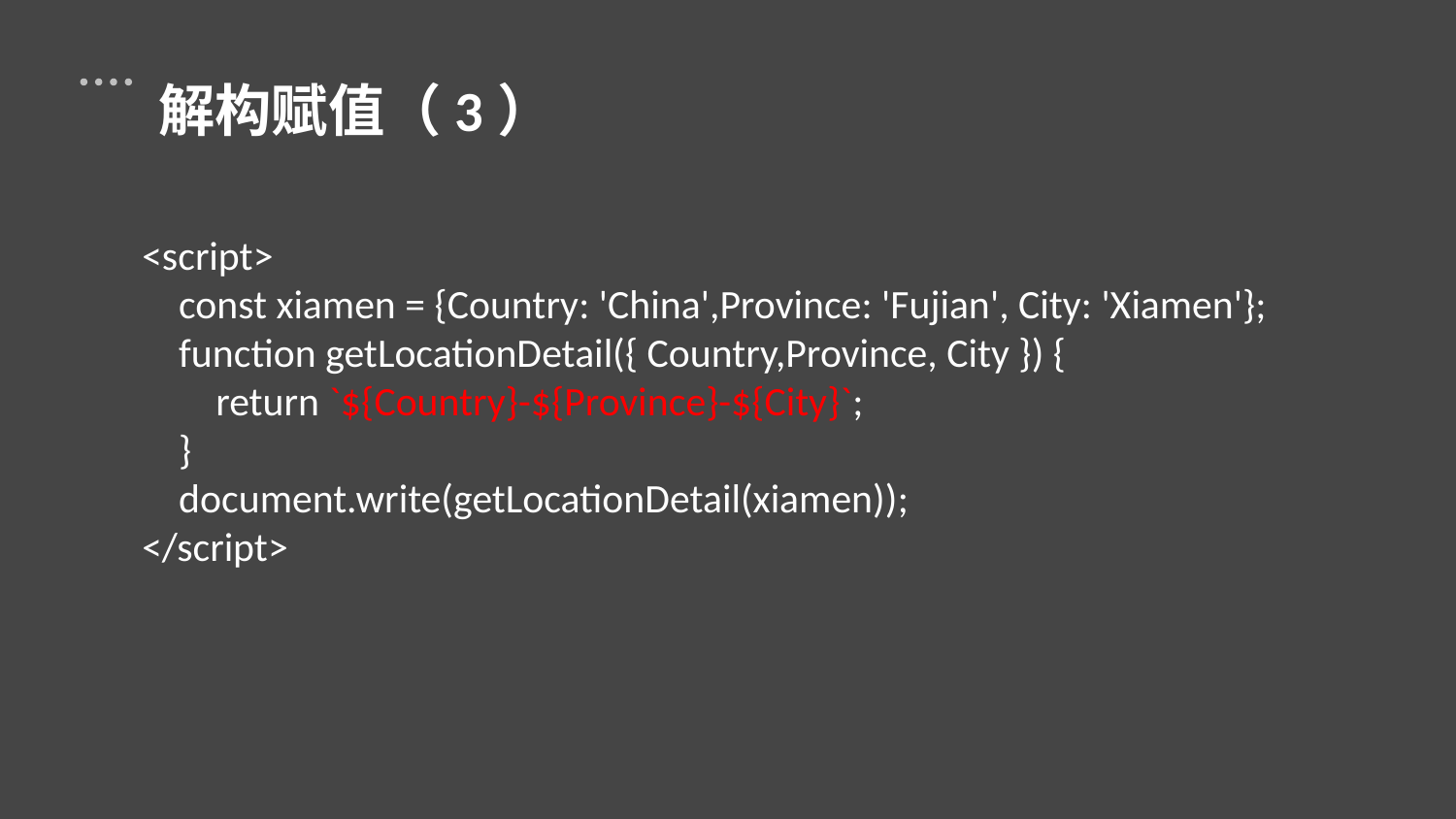

解构赋值（3）
<script>
    const xiamen = {Country: 'China',Province: 'Fujian', City: 'Xiamen'};
    function getLocationDetail({ Country,Province, City }) {
        return `${Country}-${Province}-${City}`;
    }
    document.write(getLocationDetail(xiamen));
</script>